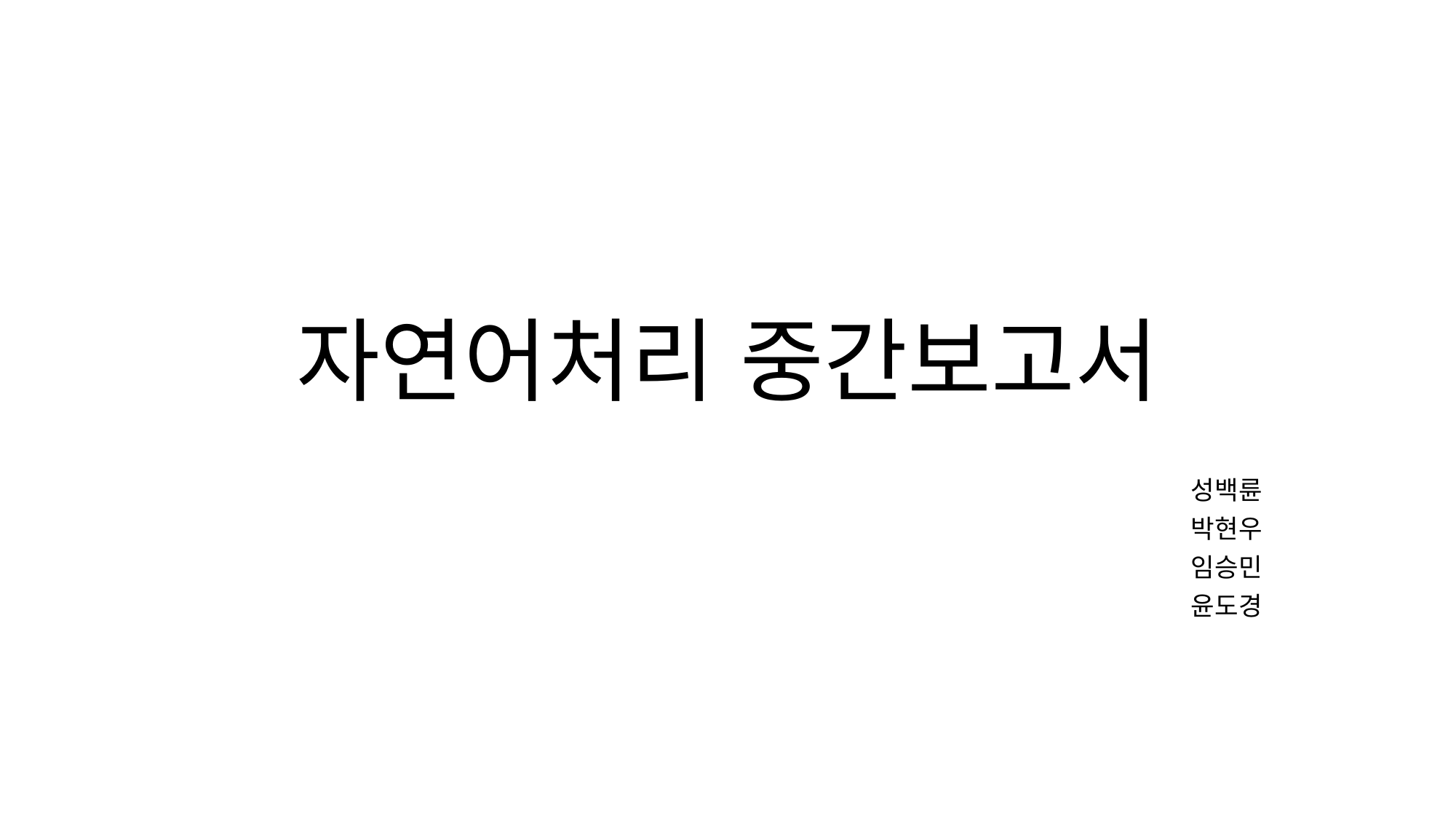

# 자연어처리 중간보고서

성백륜
박현우
임승민
윤도경